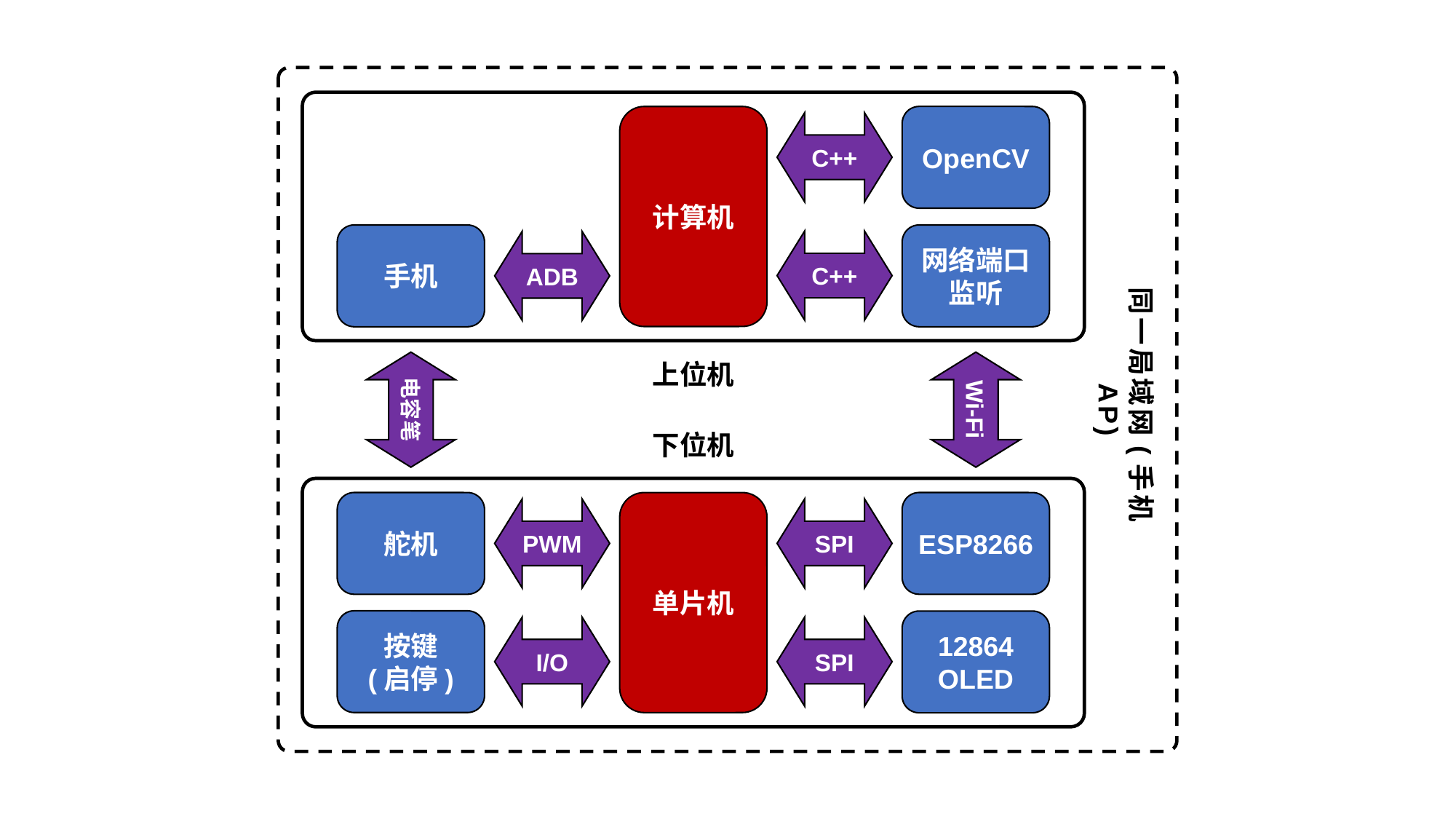

计算机
OpenCV
C++
手机
网络端口
监听
C++
ADB
上位机
同一局域网(手机AP)
电容笔
Wi-Fi
下位机

舵机
单片机
ESP8266
PWM
SPI
按键
(启停)
12864
OLED
I/O
SPI